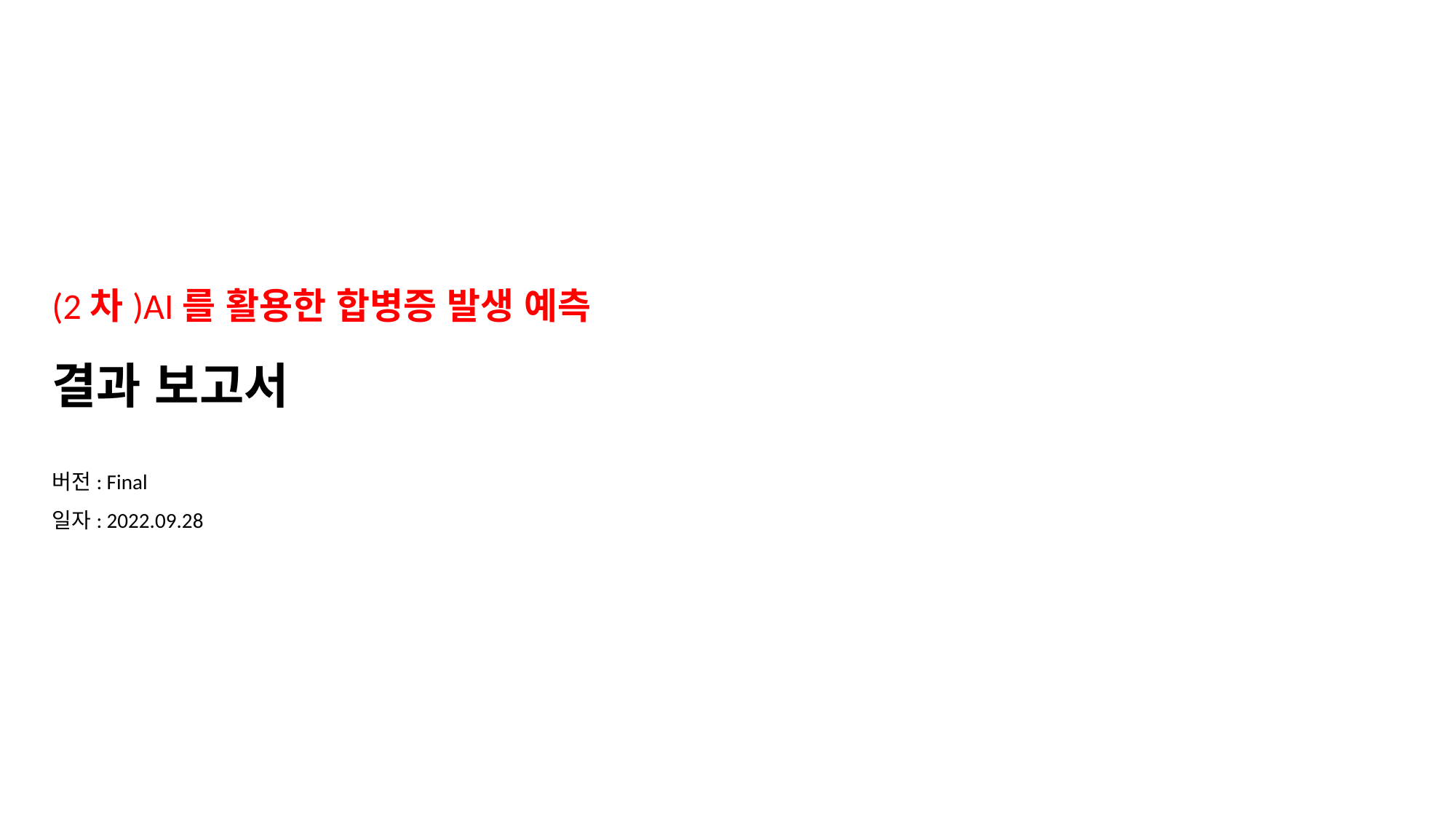

# (2차)AI를 활용한 합병증 발생 예측 결과 보고서
버전: Final
일자: 2022.09.28